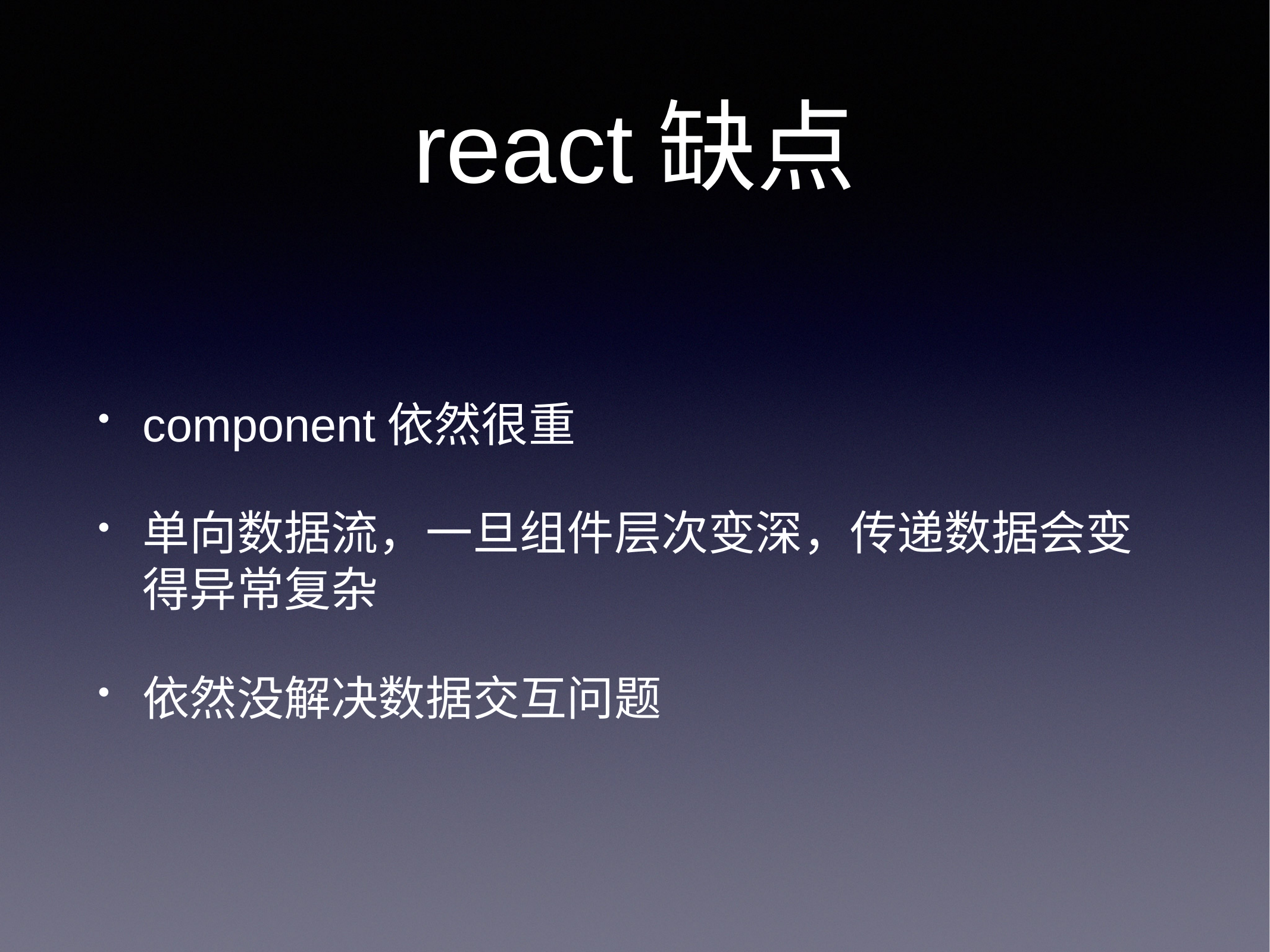

# react缺点
component依然很重
单向数据流，一旦组件层次变深，传递数据会变得异常复杂
依然没解决数据交互问题
18